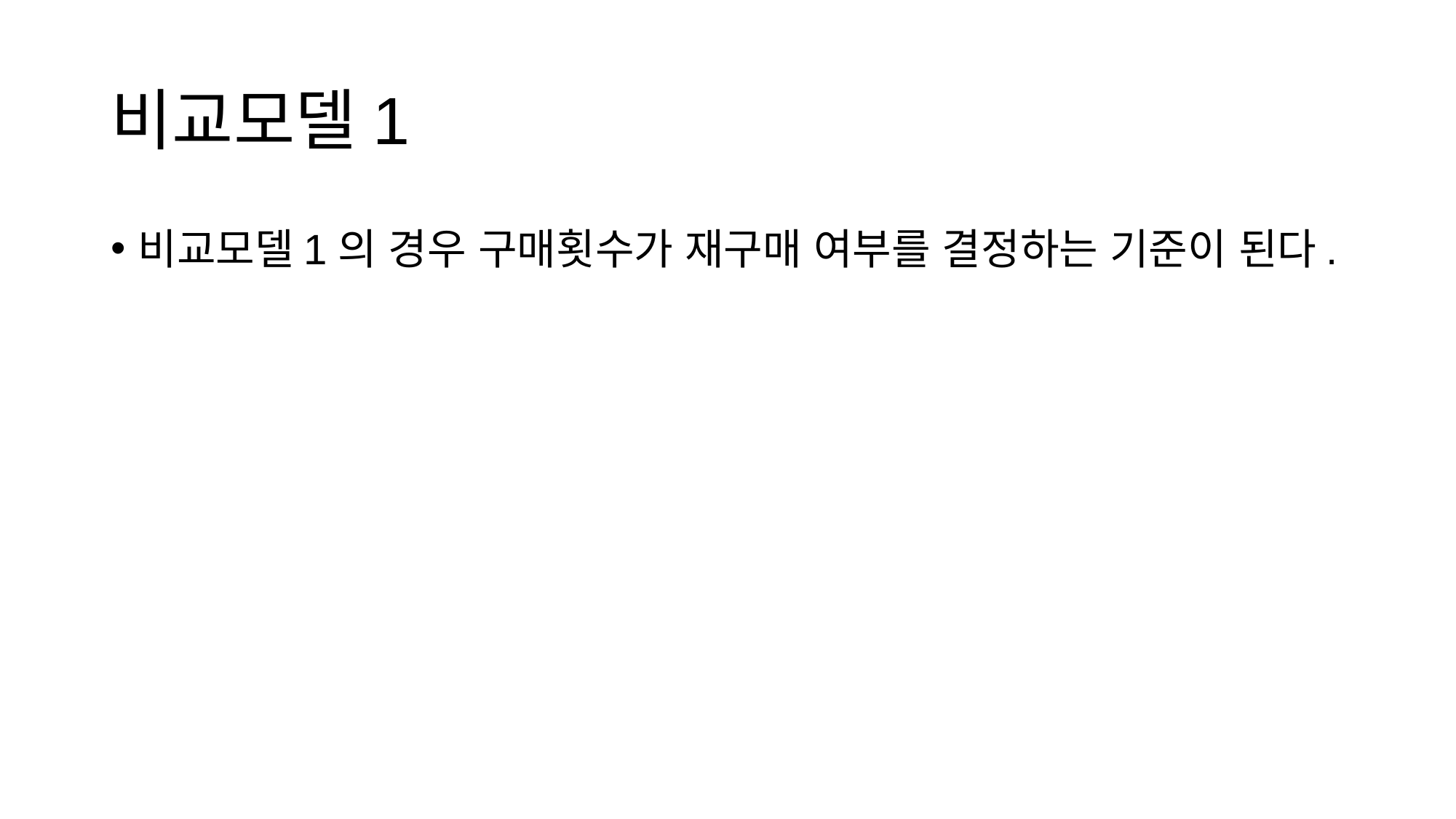

# 비교모델1
비교모델1의 경우 구매횟수가 재구매 여부를 결정하는 기준이 된다.